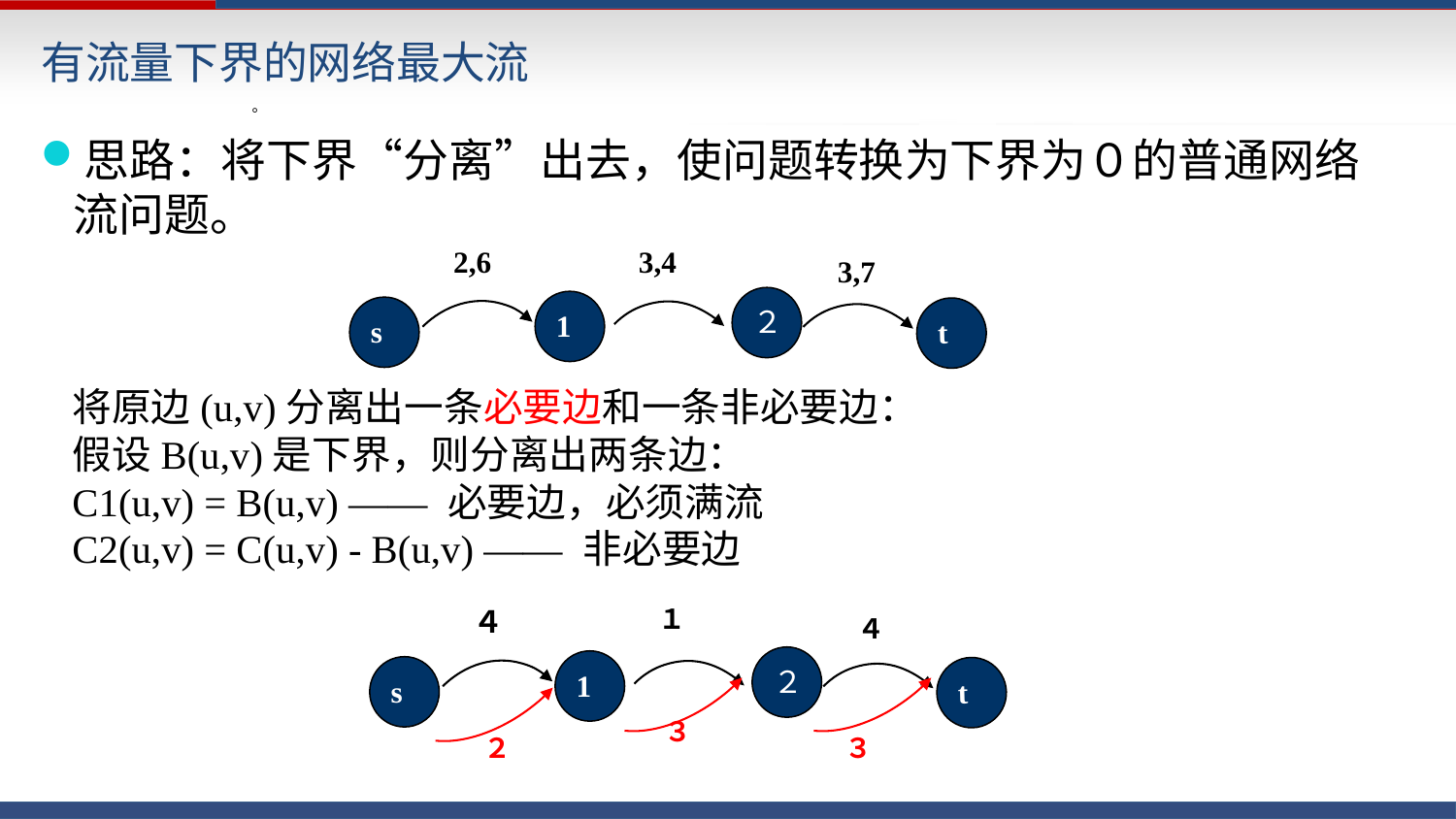

有流量下界的网络最大流
。
思路：将下界“分离”出去，使问题转换为下界为０的普通网络流问题。
2,6

3,4

3,7

２
1

s
t
将原边(u,v)分离出一条必要边和一条非必要边：
假设B(u,v)是下界，则分离出两条边：
C1(u,v) = B(u,v) —— 必要边，必须满流
C2(u,v) = C(u,v) - B(u,v) —— 非必要边

４

１
４
２
1

s
t

３
２
３